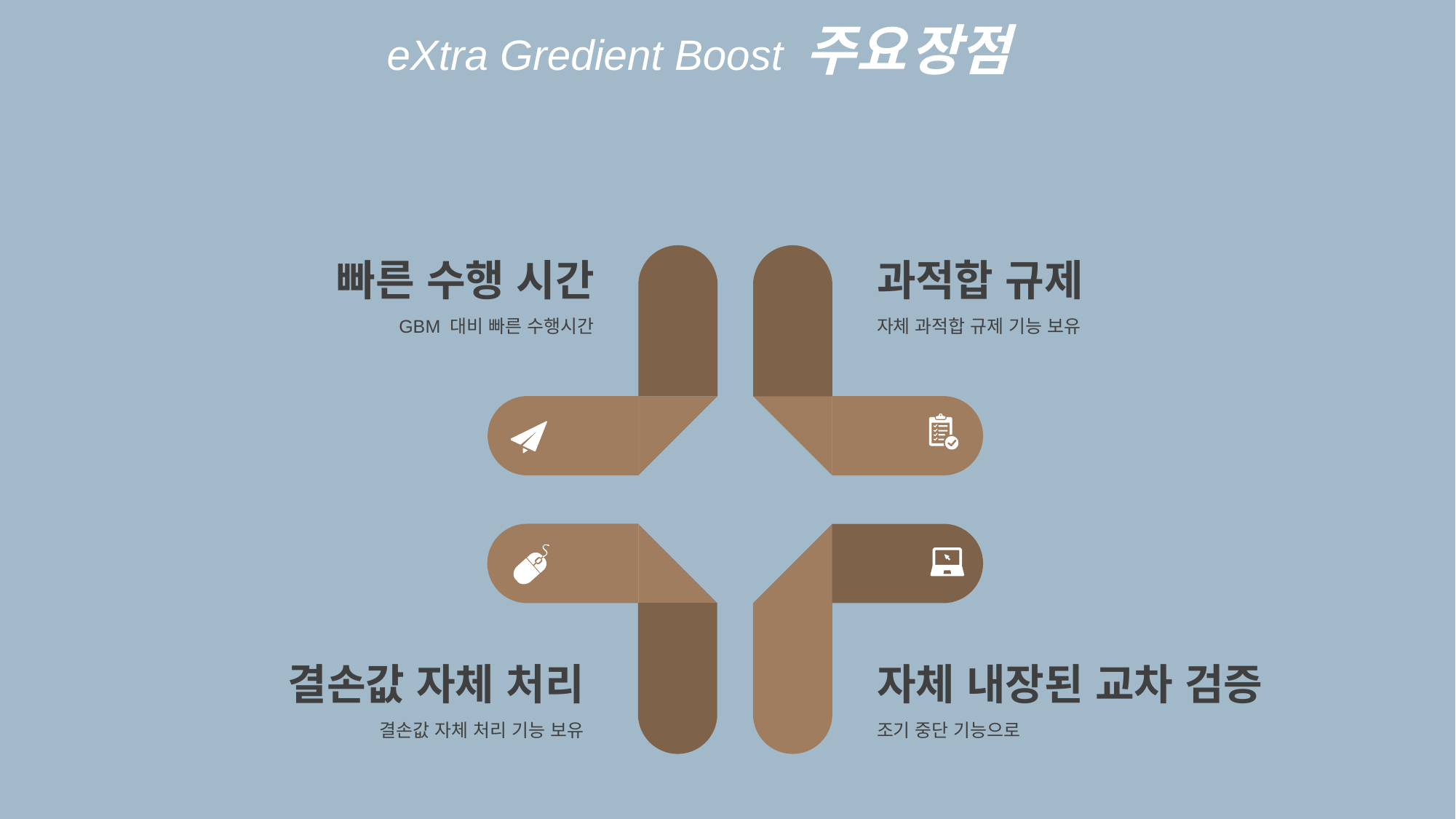

eXtra Gredient Boost 주요 장점
빠른 수행 시간
GBM 대비 빠른 수행시간
과적합 규제
자체 과적합 규제 기능 보유

결손값 자체 처리
결손값 자체 처리 기능 보유
자체 내장된 교차 검증
조기 중단 기능으로